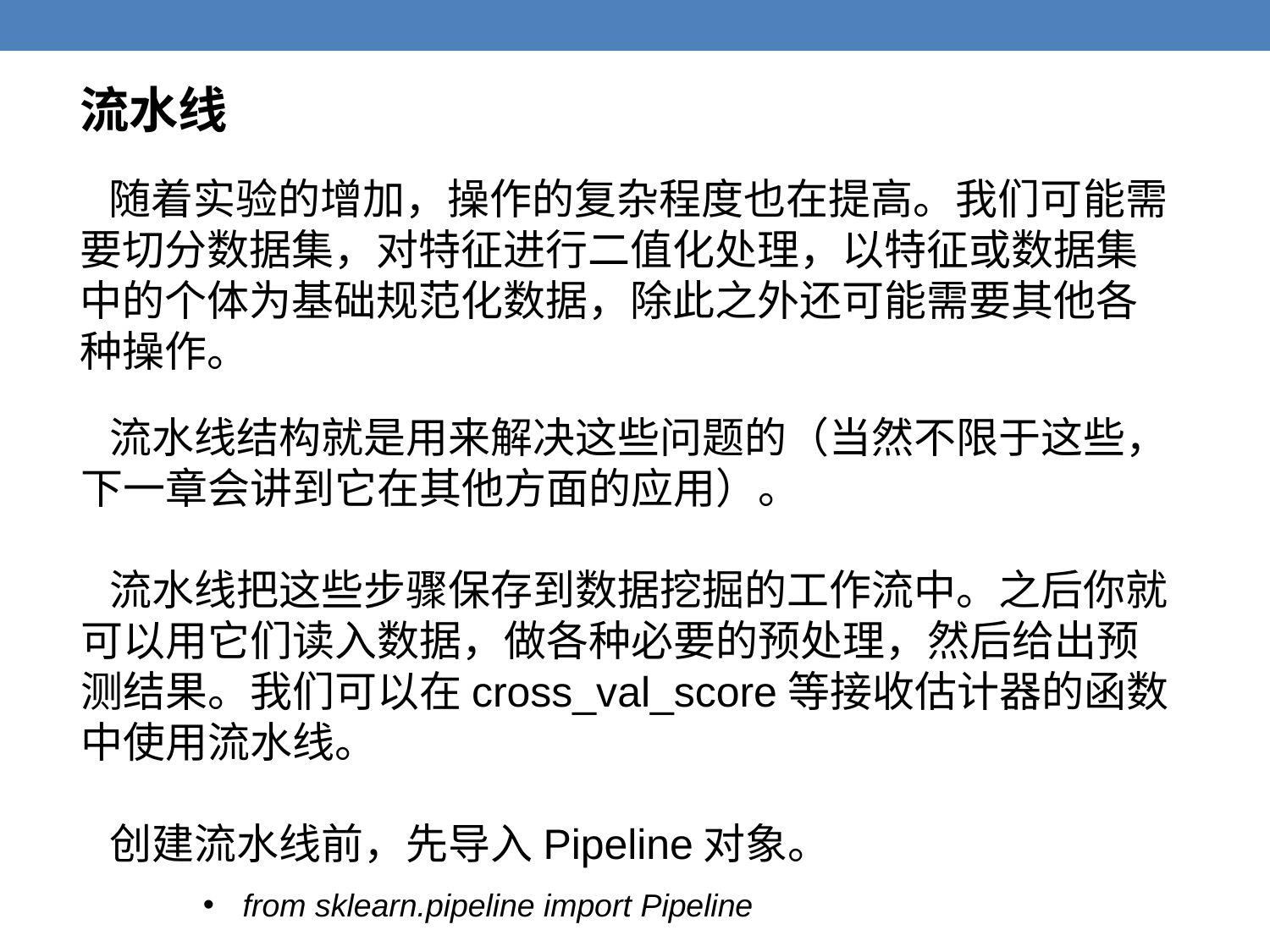

流水线
  随着实验的增加，操作的复杂程度也在提高。我们可能需要切分数据集，对特征进行二值化处理，以特征或数据集中的个体为基础规范化数据，除此之外还可能需要其他各种操作。
  流水线结构就是用来解决这些问题的（当然不限于这些，下一章会讲到它在其他方面的应用）。

  流水线把这些步骤保存到数据挖掘的工作流中。之后你就可以用它们读入数据，做各种必要的预处理，然后给出预测结果。我们可以在cross_val_score等接收估计器的函数中使用流水线。

  创建流水线前，先导入Pipeline对象。
from sklearn.pipeline import Pipeline